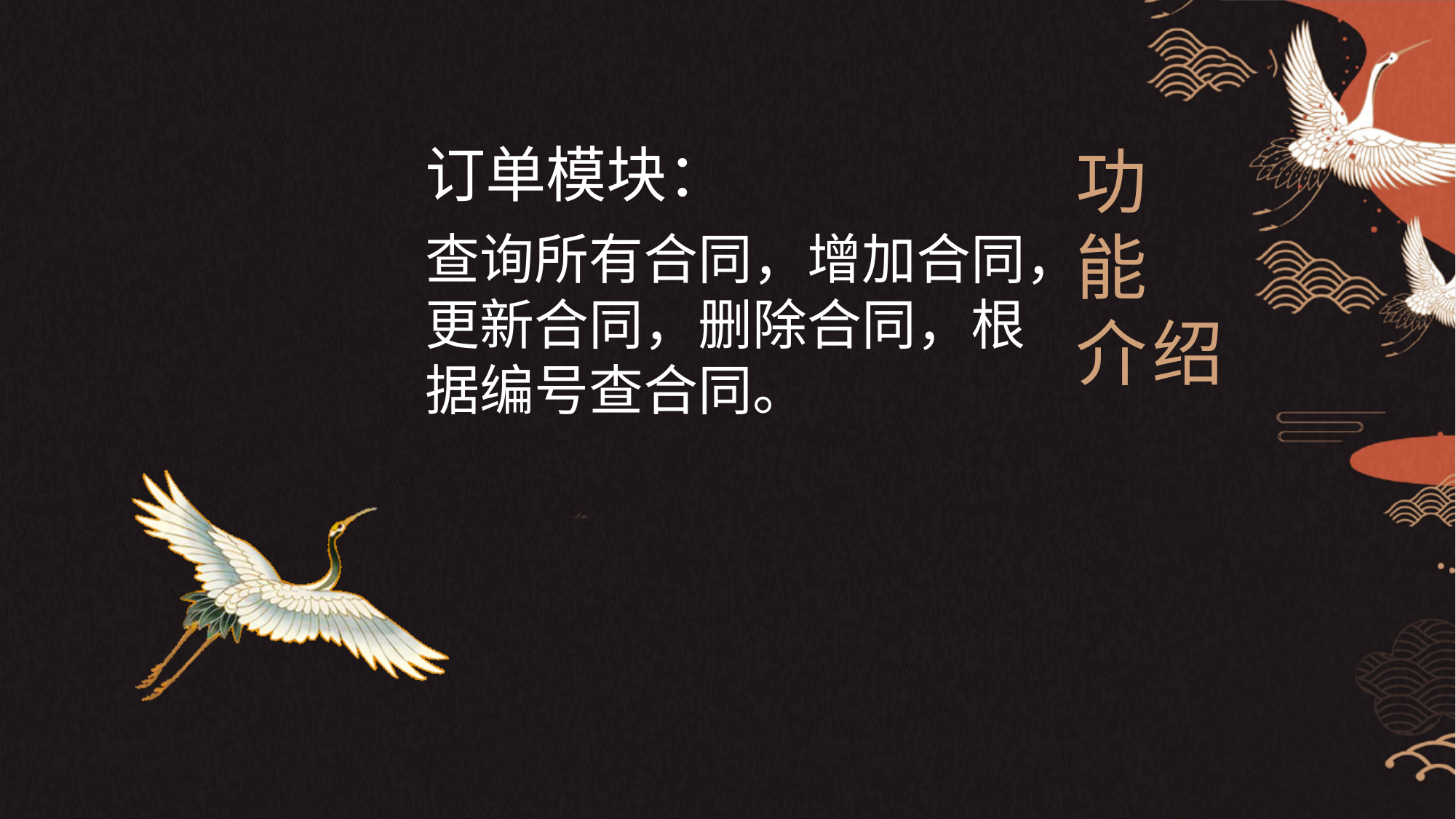

订单模块：
查询所有合同，增加合同，更新合同，删除合同，根据编号查合同。

# 功能介绍